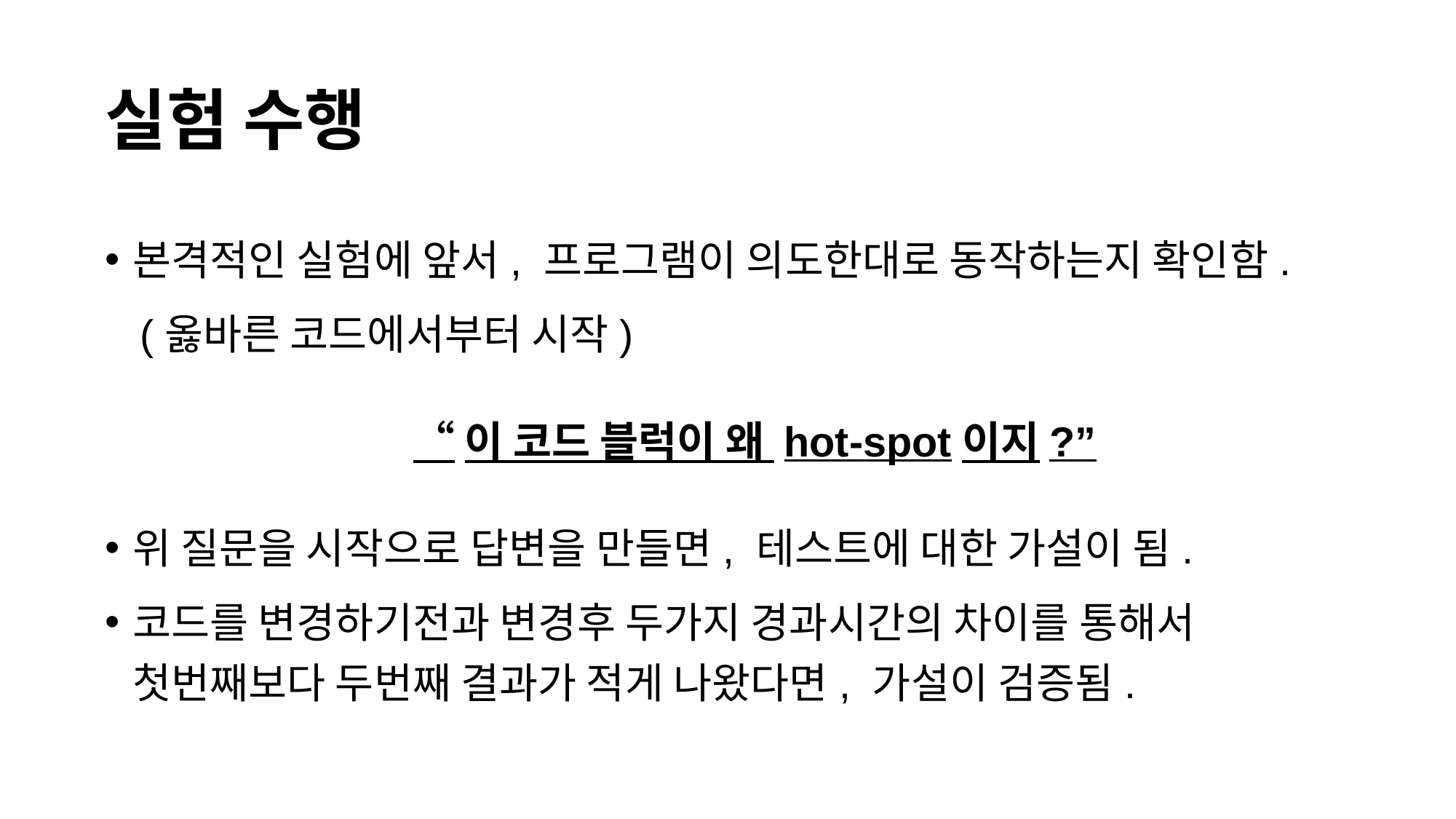

# 실험 수행
본격적인 실험에 앞서, 프로그램이 의도한대로 동작하는지 확인함.
   (옳바른 코드에서부터 시작)

“이 코드 블럭이 왜 hot-spot이지?”

위 질문을 시작으로 답변을 만들면, 테스트에 대한 가설이 됨.
코드를 변경하기전과 변경후 두가지 경과시간의 차이를 통해서 첫번째보다 두번째 결과가 적게 나왔다면, 가설이 검증됨.